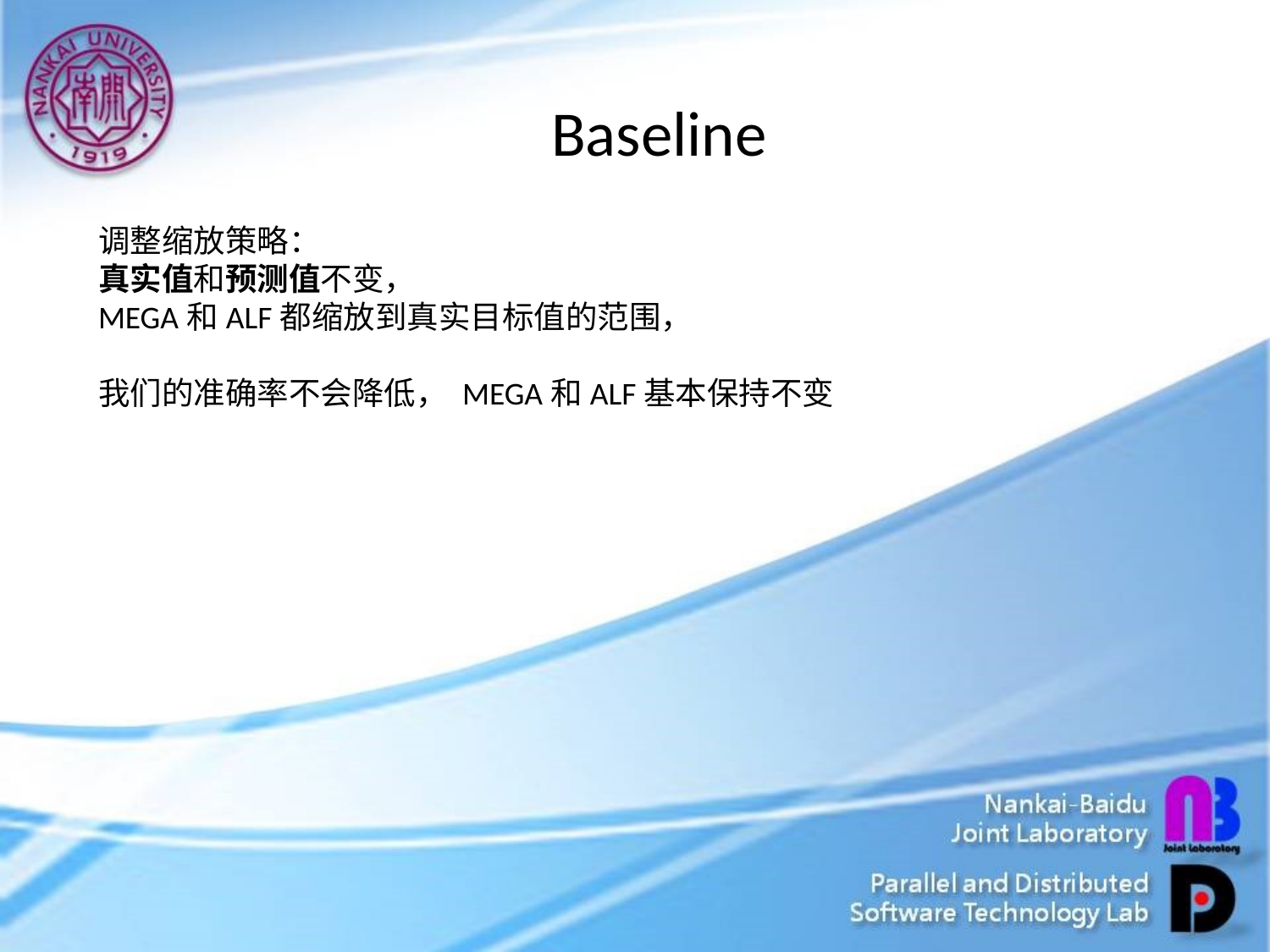

Baseline
调整缩放策略：
真实值和预测值不变，
MEGA和ALF都缩放到真实目标值的范围，

我们的准确率不会降低， MEGA和ALF基本保持不变